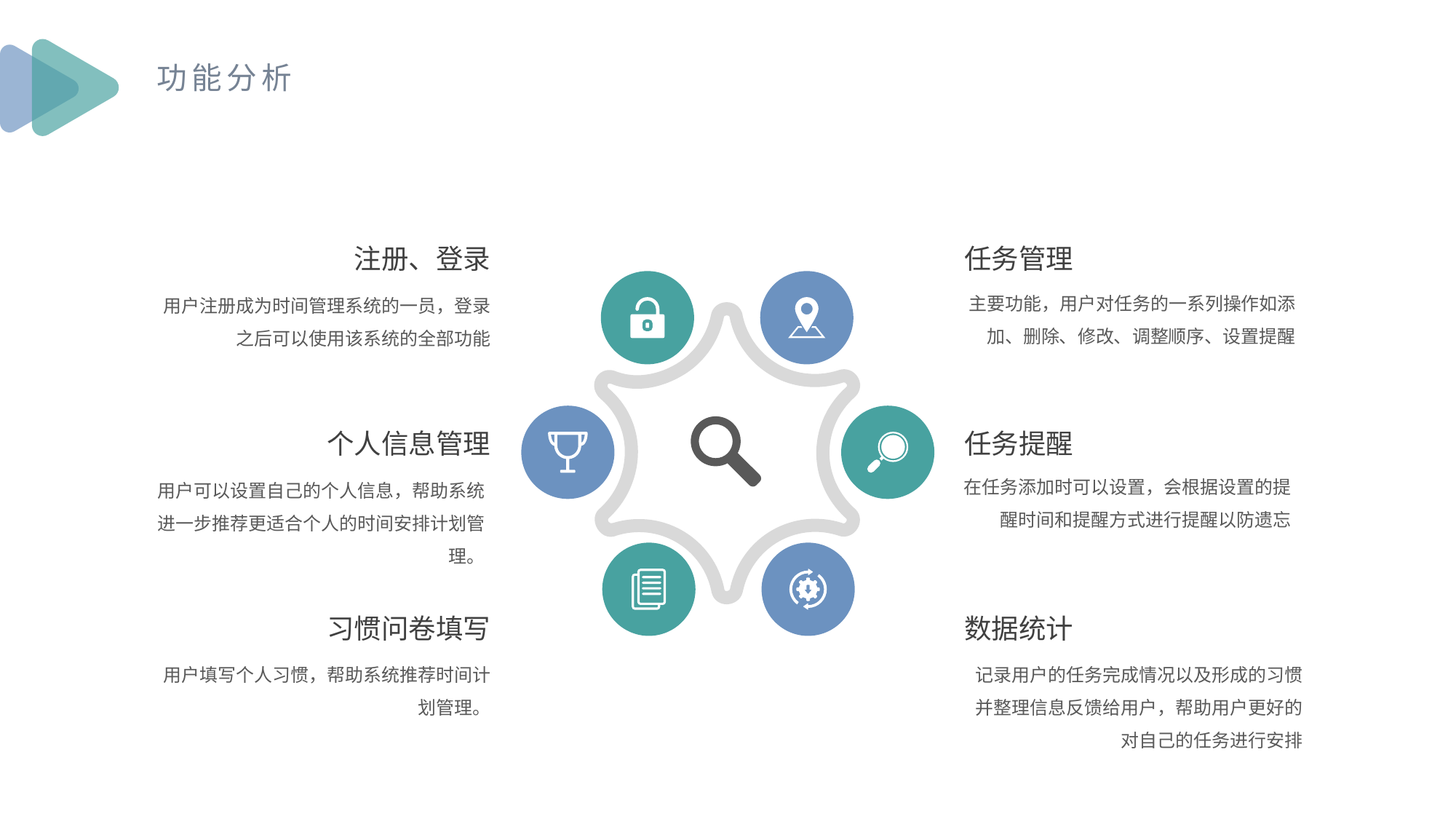

功能分析
注册、登录
用户注册成为时间管理系统的一员，登录之后可以使用该系统的全部功能
任务管理

主要功能，用户对任务的一系列操作如添加、删除、修改、调整顺序、设置提醒

个人信息管理
任务提醒

在任务添加时可以设置，会根据设置的提醒时间和提醒方式进行提醒以防遗忘
用户可以设置自己的个人信息，帮助系统进一步推荐更适合个人的时间安排计划管理。

习惯问卷填写
数据统计
用户填写个人习惯，帮助系统推荐时间计划管理。
记录用户的任务完成情况以及形成的习惯并整理信息反馈给用户，帮助用户更好的对自己的任务进行安排